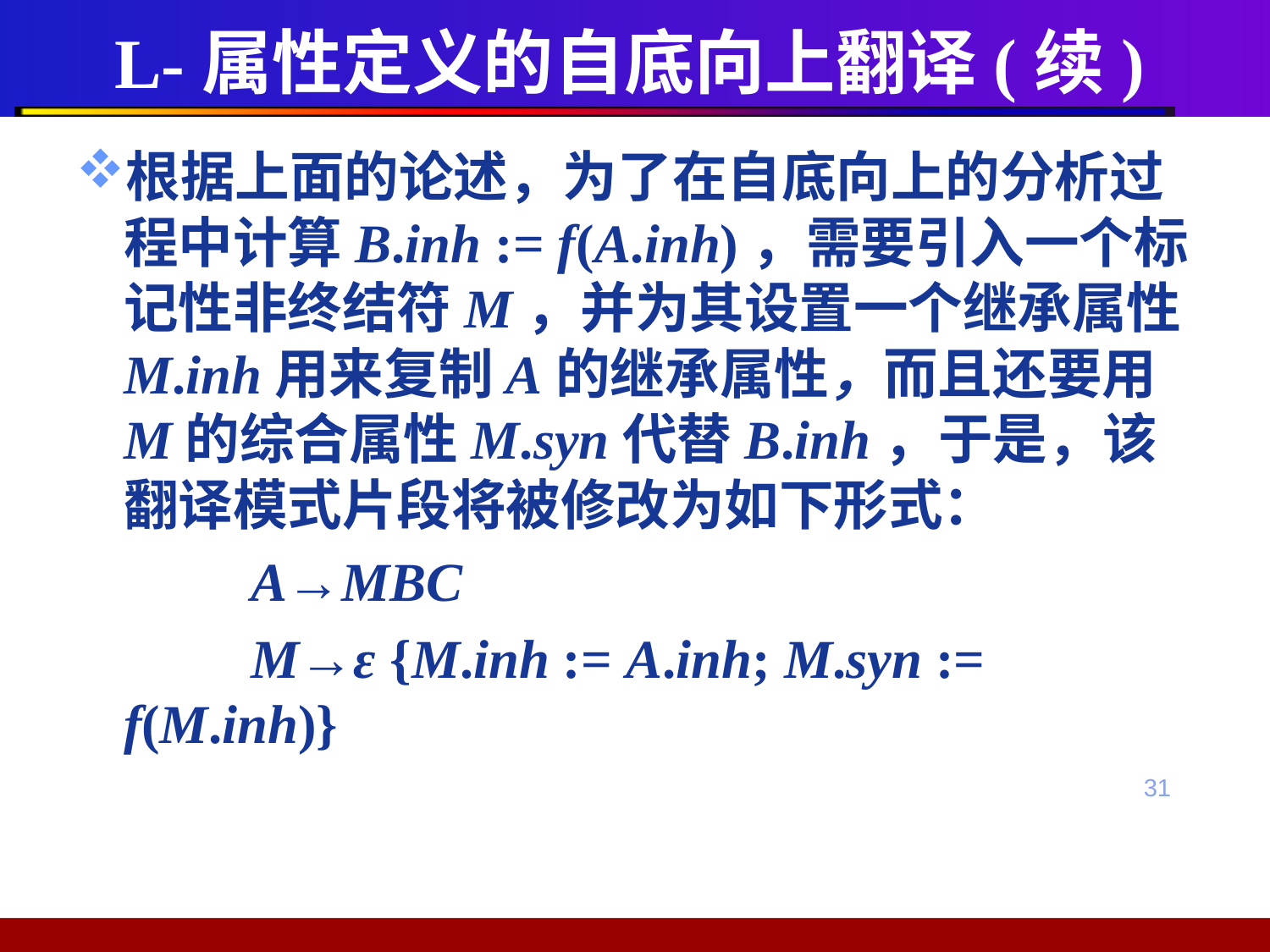

# L-属性定义的自底向上翻译(续)
根据上面的论述，为了在自底向上的分析过程中计算B.inh := f(A.inh)，需要引入一个标记性非终结符M，并为其设置一个继承属性M.inh用来复制A的继承属性，而且还要用M的综合属性M.syn代替B.inh，于是，该翻译模式片段将被修改为如下形式：
		A→MBC
		M→ε {M.inh := A.inh; M.syn := f(M.inh)}

31